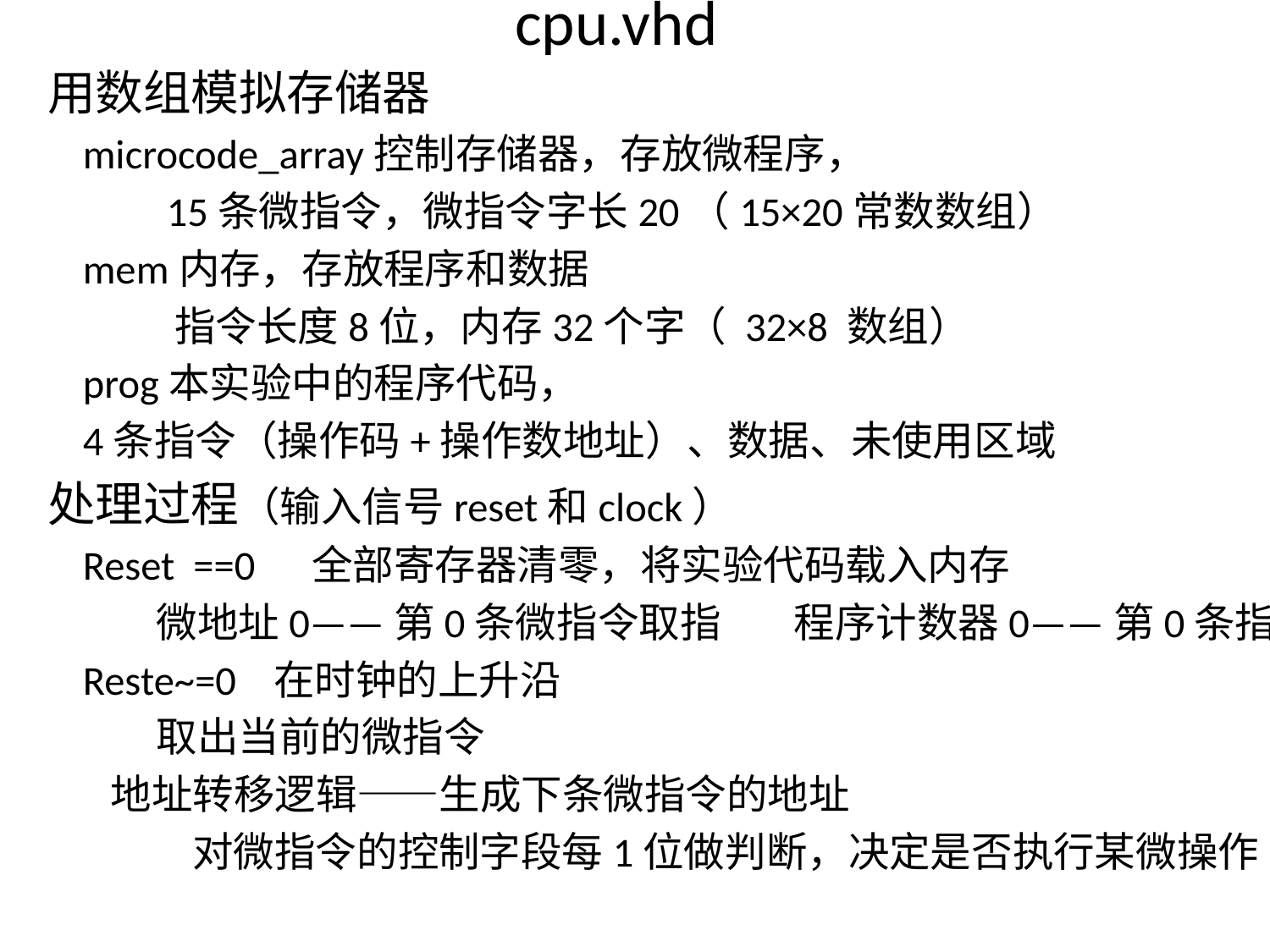

# cpu.vhd
用数组模拟存储器
microcode_array控制存储器，存放微程序，
         15条微指令，微指令字长20（15×20常数数组）
mem内存，存放程序和数据
         指令长度8位，内存32个字（ 32×8 数组）
prog本实验中的程序代码，
	4条指令（操作码+操作数地址）、数据、未使用区域
处理过程（输入信号reset和clock）
Reset  ==0     全部寄存器清零，将实验代码载入内存
       微地址0——第0条微指令取指        程序计数器0——第0条指令
Reste~=0   在时钟的上升沿
       取出当前的微指令
	  地址转移逻辑——生成下条微指令的地址
           对微指令的控制字段每1位做判断，决定是否执行某微操作